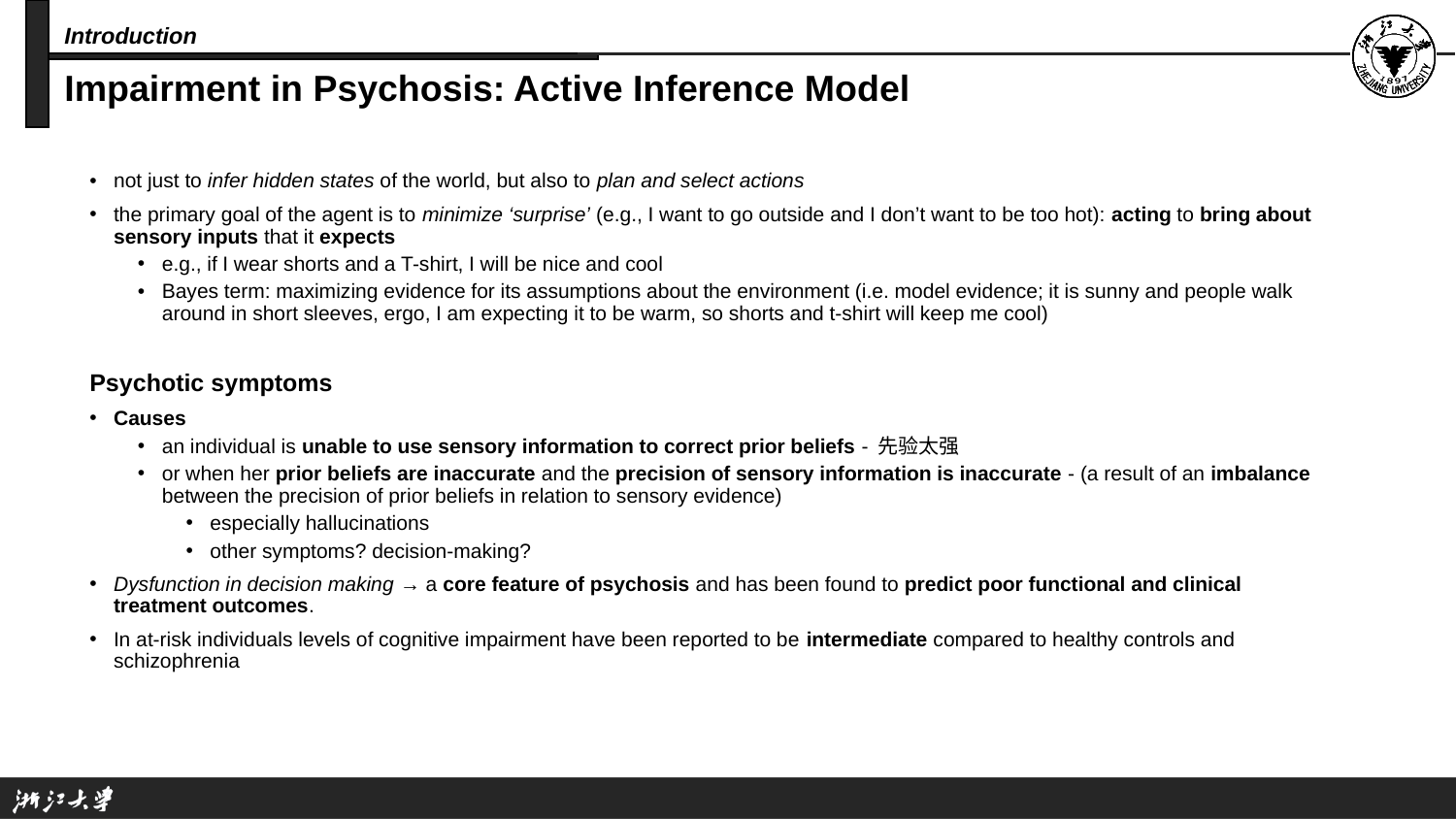

Introduction

# Impairment in Psychosis: Active Inference Model
not just to infer hidden states of the world, but also to plan and select actions
the primary goal of the agent is to minimize ‘surprise’ (e.g., I want to go outside and I don’t want to be too hot): acting to bring about sensory inputs that it expects
e.g., if I wear shorts and a T-shirt, I will be nice and cool
Bayes term: maximizing evidence for its assumptions about the environment (i.e. model evidence; it is sunny and people walk around in short sleeves, ergo, I am expecting it to be warm, so shorts and t-shirt will keep me cool)
Psychotic symptoms
Causes
an individual is unable to use sensory information to correct prior beliefs - 先验太强
or when her prior beliefs are inaccurate and the precision of sensory information is inaccurate - (a result of an imbalance between the precision of prior beliefs in relation to sensory evidence)
especially hallucinations
other symptoms? decision-making?
Dysfunction in decision making → a core feature of psychosis and has been found to predict poor functional and clinical treatment outcomes.
In at-risk individuals levels of cognitive impairment have been reported to be intermediate compared to healthy controls and schizophrenia